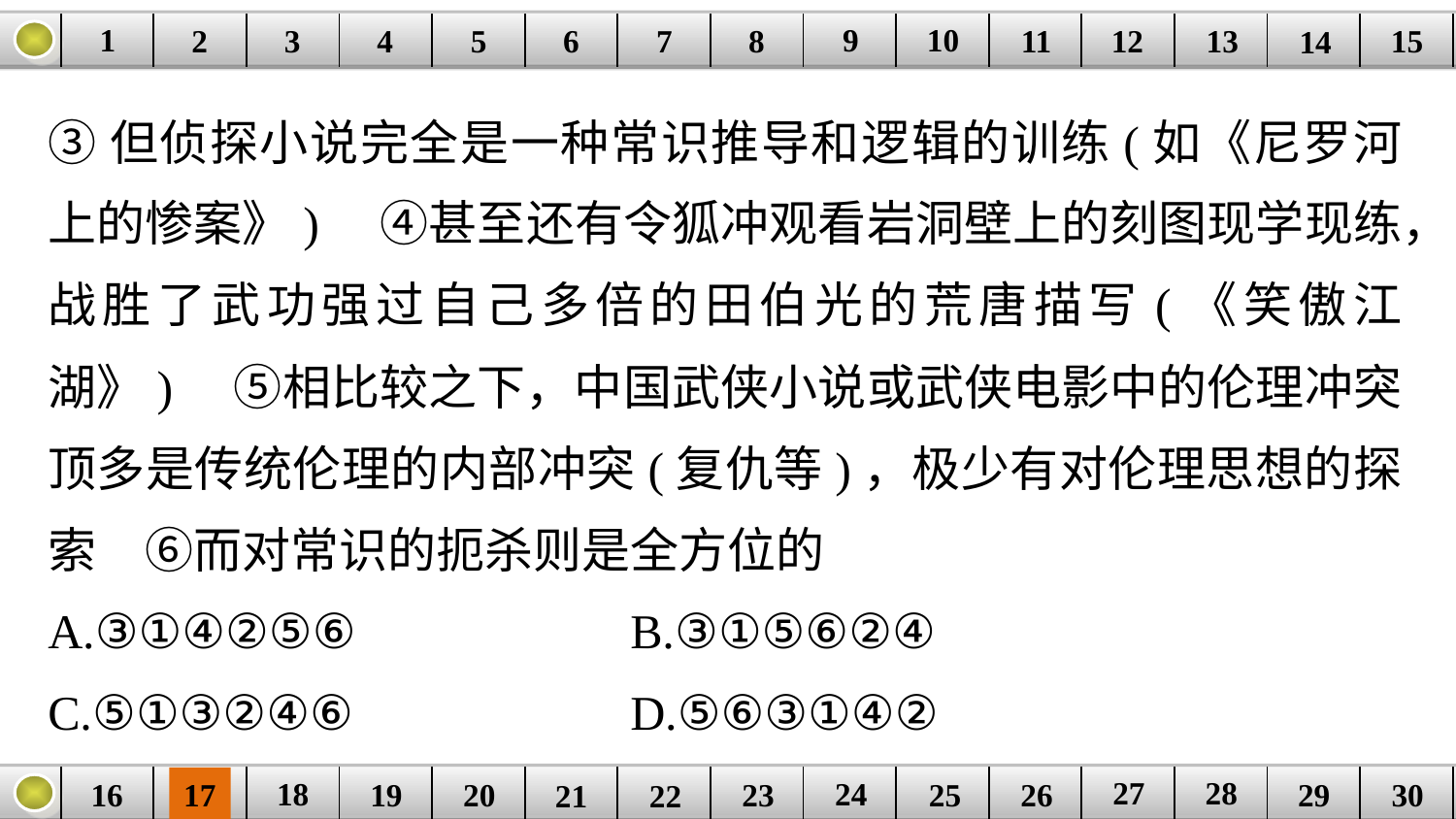

9
10
1
3
4
5
6
8
11
2
12
15
|  |  |  |  |  |  |  |  |  |  |  |  |  |  |  |
| --- | --- | --- | --- | --- | --- | --- | --- | --- | --- | --- | --- | --- | --- | --- |
7
13
14

③但侦探小说完全是一种常识推导和逻辑的训练(如《尼罗河上的惨案》)　④甚至还有令狐冲观看岩洞壁上的刻图现学现练，战胜了武功强过自己多倍的田伯光的荒唐描写(《笑傲江湖》)　⑤相比较之下，中国武侠小说或武侠电影中的伦理冲突顶多是传统伦理的内部冲突(复仇等)，极少有对伦理思想的探索　⑥而对常识的扼杀则是全方位的
A.③①④②⑤⑥  		B.③①⑤⑥②④
C.⑤①③②④⑥  		D.⑤⑥③①④②

27
28
18
24
16
25
26
30
|  |  |  |  |  |  |  |  |  |  |  |  |  |  |  |
| --- | --- | --- | --- | --- | --- | --- | --- | --- | --- | --- | --- | --- | --- | --- |
23
17
19
20
29
21
22